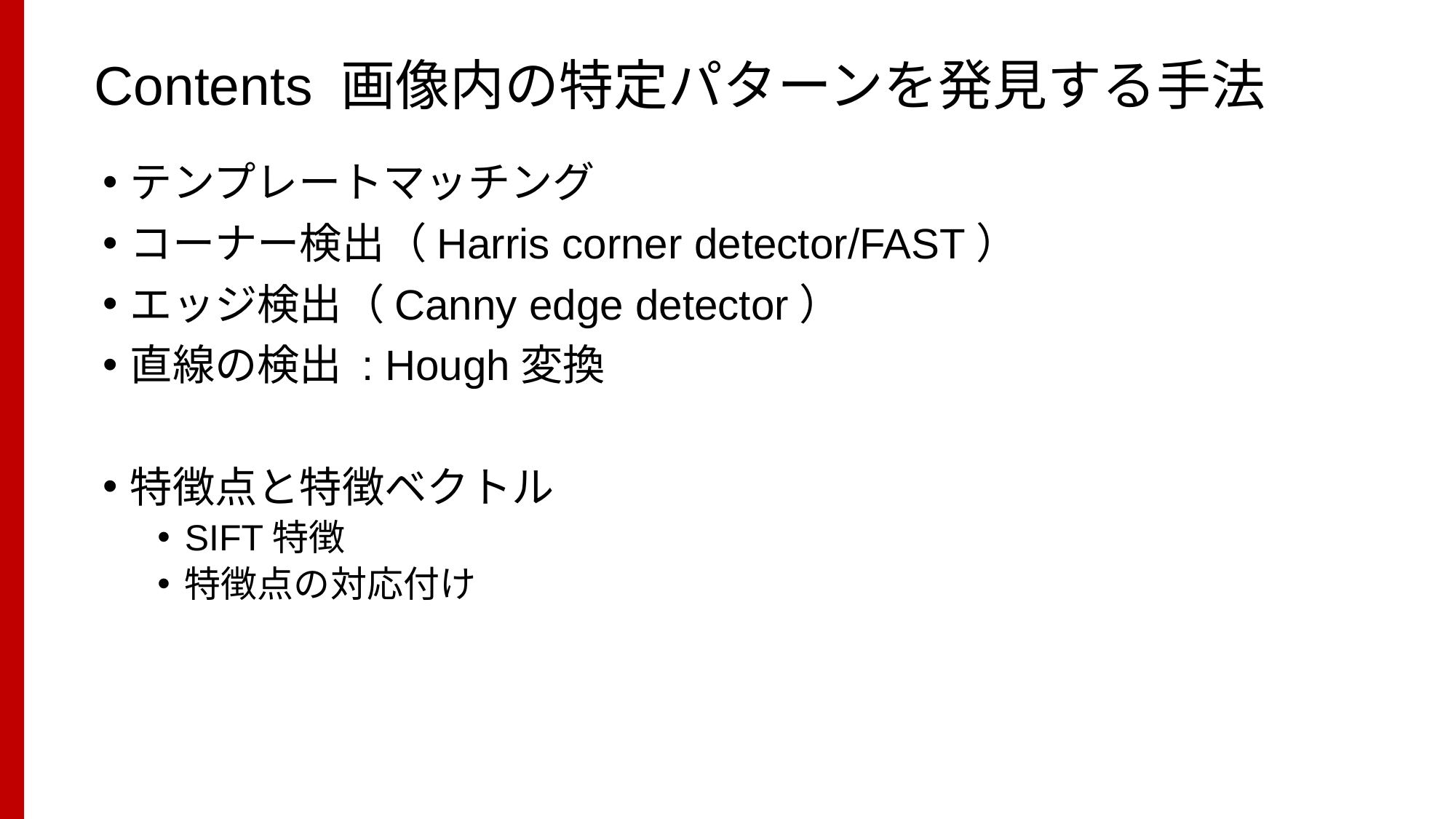

# Contents 画像内の特定パターンを発見する手法
テンプレートマッチング
コーナー検出（Harris corner detector/FAST）
エッジ検出（Canny edge detector）
直線の検出 : Hough変換

特徴点と特徴ベクトル
SIFT特徴
特徴点の対応付け